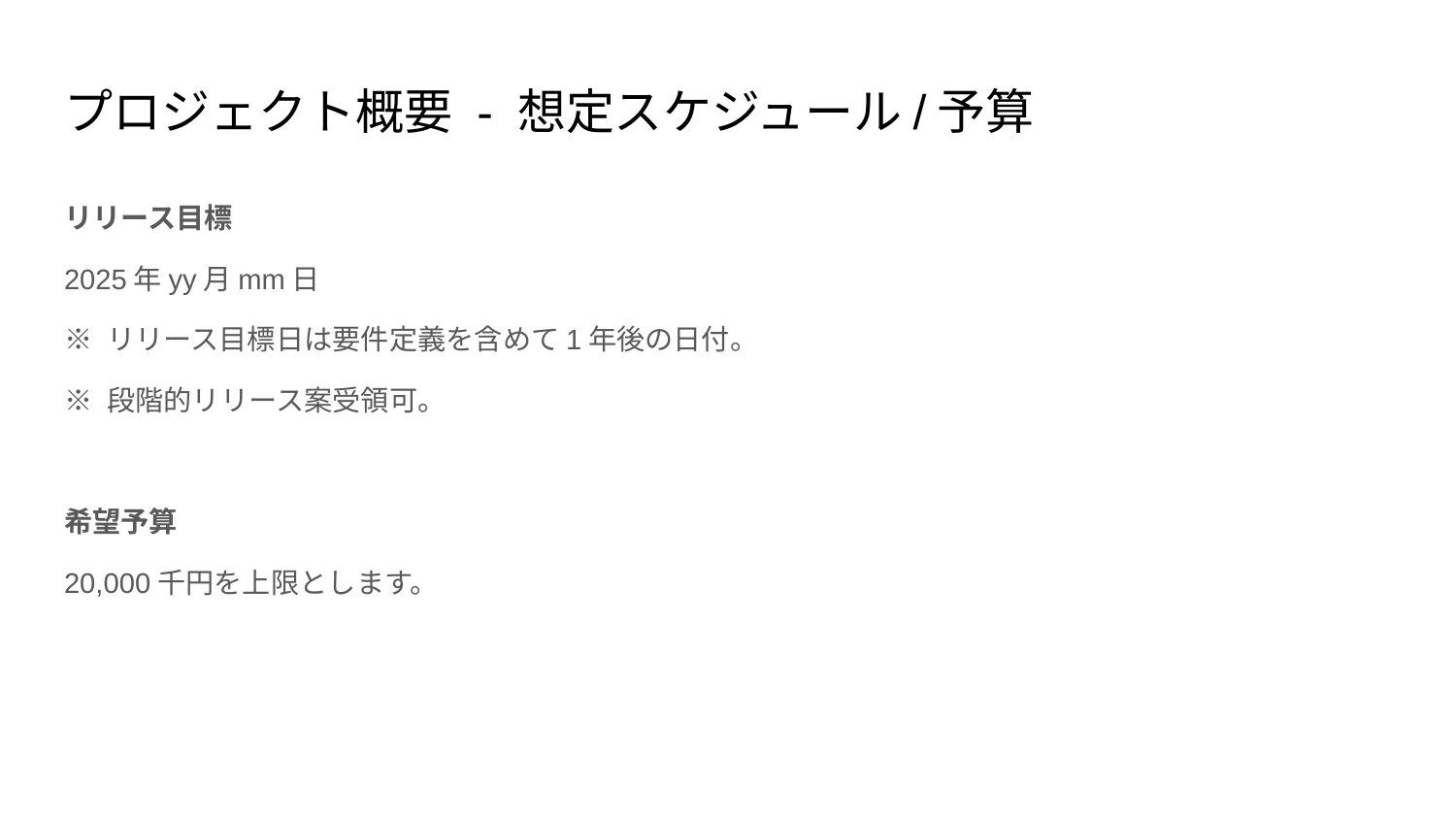

# プロジェクト概要 - 想定スケジュール/予算
リリース目標
2025年yy月mm日
※ リリース目標日は要件定義を含めて1年後の日付。
※ 段階的リリース案受領可。

希望予算
20,000千円を上限とします。